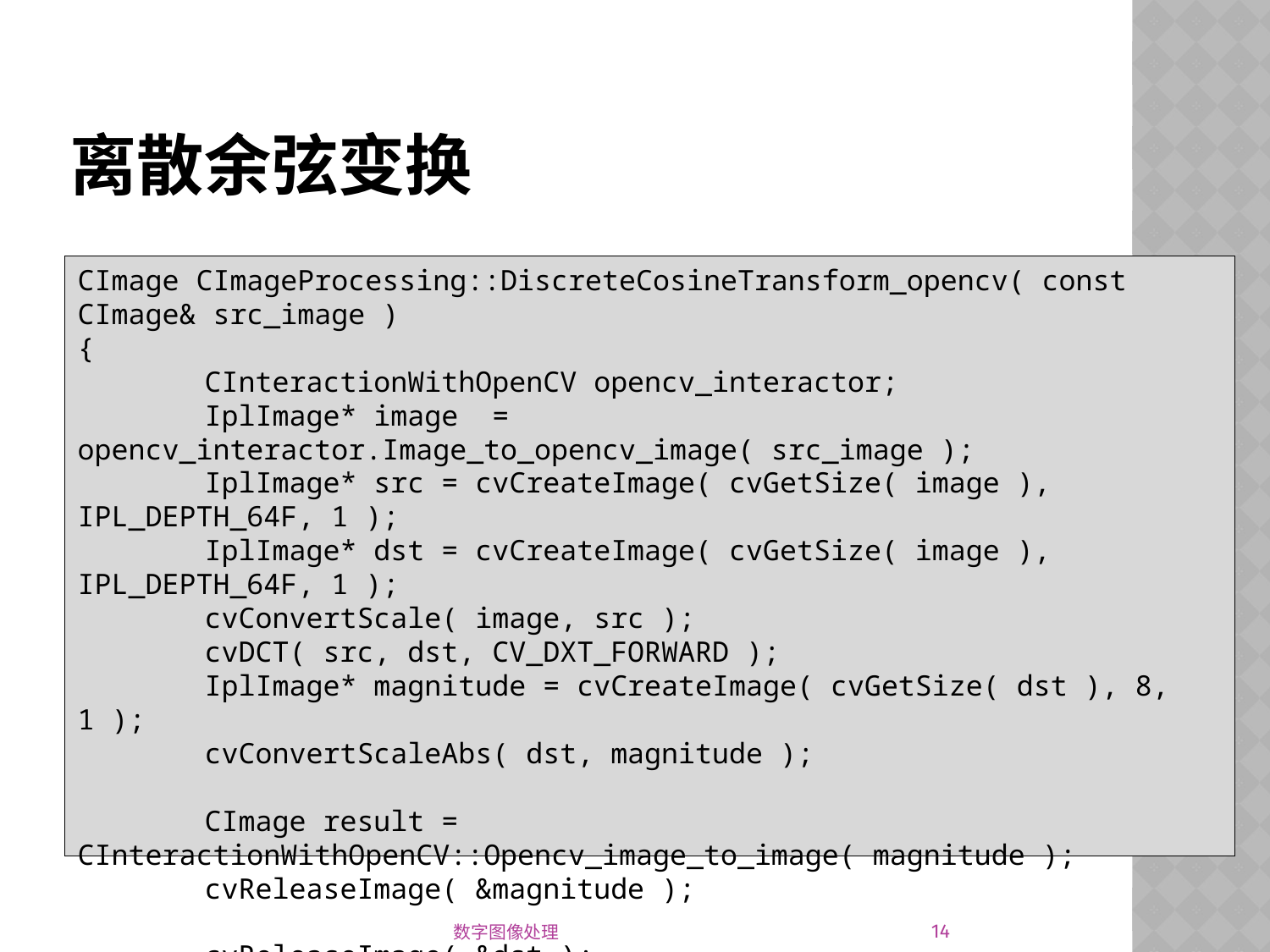

# 离散余弦变换

CImage CImageProcessing::DiscreteCosineTransform_opencv( const CImage& src_image )
{
	CInteractionWithOpenCV opencv_interactor;
	IplImage* image  = opencv_interactor.Image_to_opencv_image( src_image );
	IplImage* src = cvCreateImage( cvGetSize( image ), IPL_DEPTH_64F, 1 );
	IplImage* dst = cvCreateImage( cvGetSize( image ), IPL_DEPTH_64F, 1 );
	cvConvertScale( image, src );
	cvDCT( src, dst, CV_DXT_FORWARD );
	IplImage* magnitude = cvCreateImage( cvGetSize( dst ), 8, 1 );
	cvConvertScaleAbs( dst, magnitude );
	CImage result = CInteractionWithOpenCV::Opencv_image_to_image( magnitude );
	cvReleaseImage( &magnitude );
	cvReleaseImage( &dst );
	cvReleaseImage( &src );
	return result;
}
14
数字图像处理